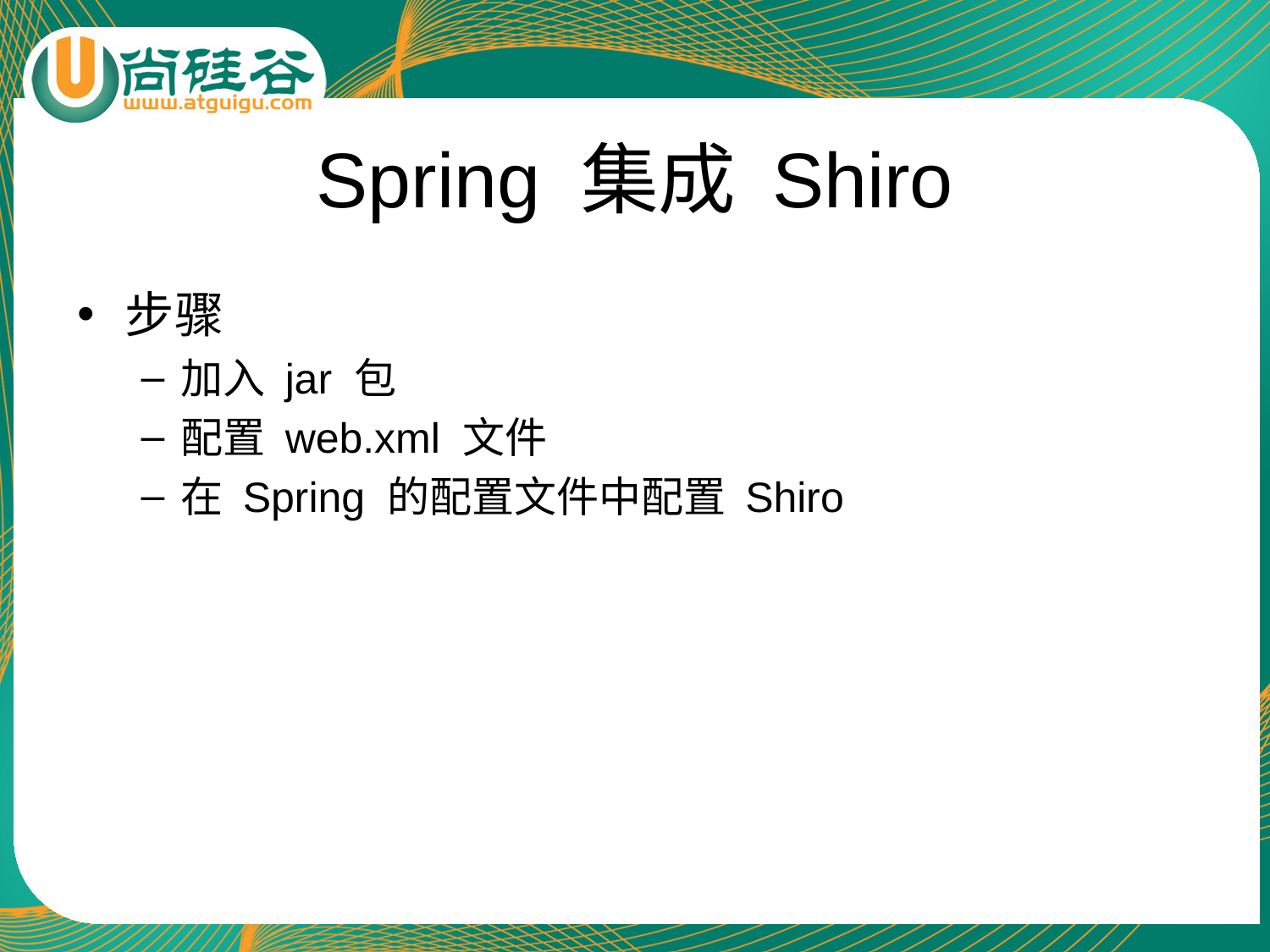

# Spring 集成 Shiro
步骤
加入 jar 包
配置 web.xml 文件
在 Spring 的配置文件中配置 Shiro